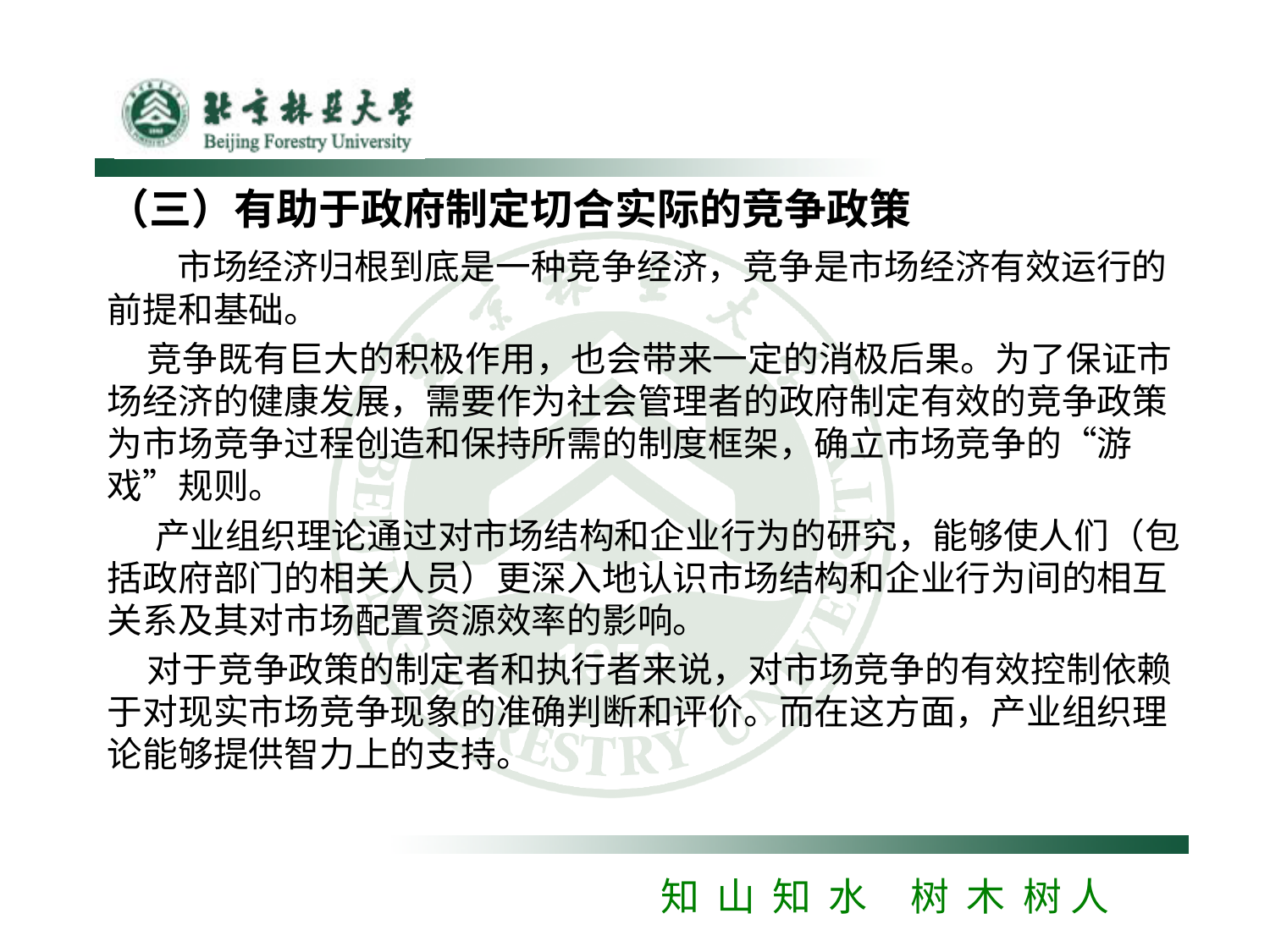

（三）有助于政府制定切合实际的竞争政策
       市场经济归根到底是一种竞争经济，竞争是市场经济有效运行的前提和基础。
    竞争既有巨大的积极作用，也会带来一定的消极后果。为了保证市场经济的健康发展，需要作为社会管理者的政府制定有效的竞争政策为市场竞争过程创造和保持所需的制度框架，确立市场竞争的“游戏”规则。
     产业组织理论通过对市场结构和企业行为的研究，能够使人们（包括政府部门的相关人员）更深入地认识市场结构和企业行为间的相互关系及其对市场配置资源效率的影响。
    对于竞争政策的制定者和执行者来说，对市场竞争的有效控制依赖于对现实市场竞争现象的准确判断和评价。而在这方面，产业组织理论能够提供智力上的支持。